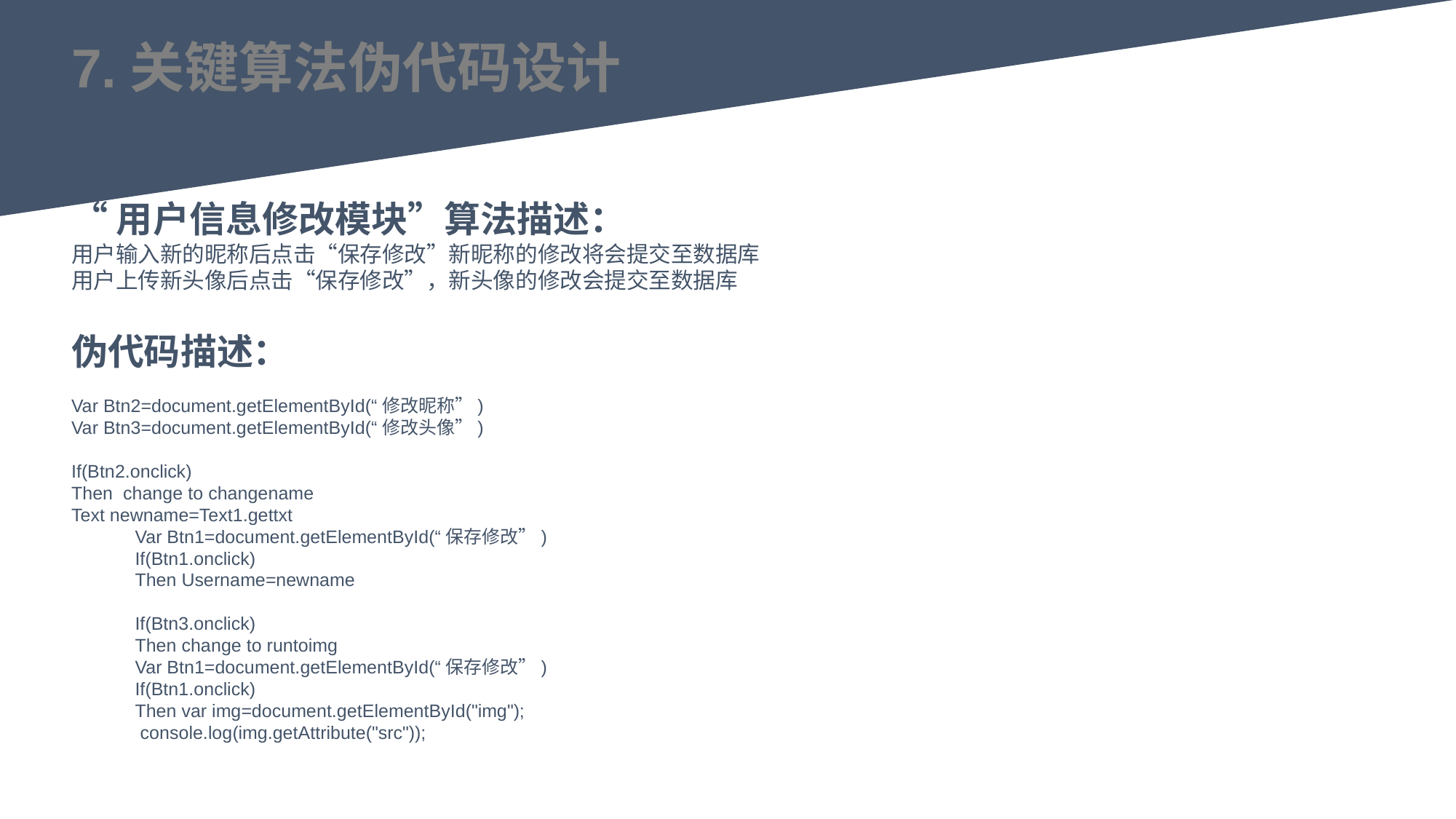

7.关键算法伪代码设计
“用户信息修改模块”算法描述：
用户输入新的昵称后点击“保存修改”新昵称的修改将会提交至数据库
用户上传新头像后点击“保存修改”，新头像的修改会提交至数据库

伪代码描述：

Var Btn2=document.getElementById(“修改昵称”)
Var Btn3=document.getElementById(“修改头像”)

If(Btn2.onclick)
Then  change to changename
Text newname=Text1.gettxt
Var Btn1=document.getElementById(“保存修改”)
If(Btn1.onclick)
Then Username=newname

If(Btn3.onclick)
Then change to runtoimg
Var Btn1=document.getElementById(“保存修改”)
If(Btn1.onclick)
Then var img=document.getElementById("img");
 console.log(img.getAttribute("src"));